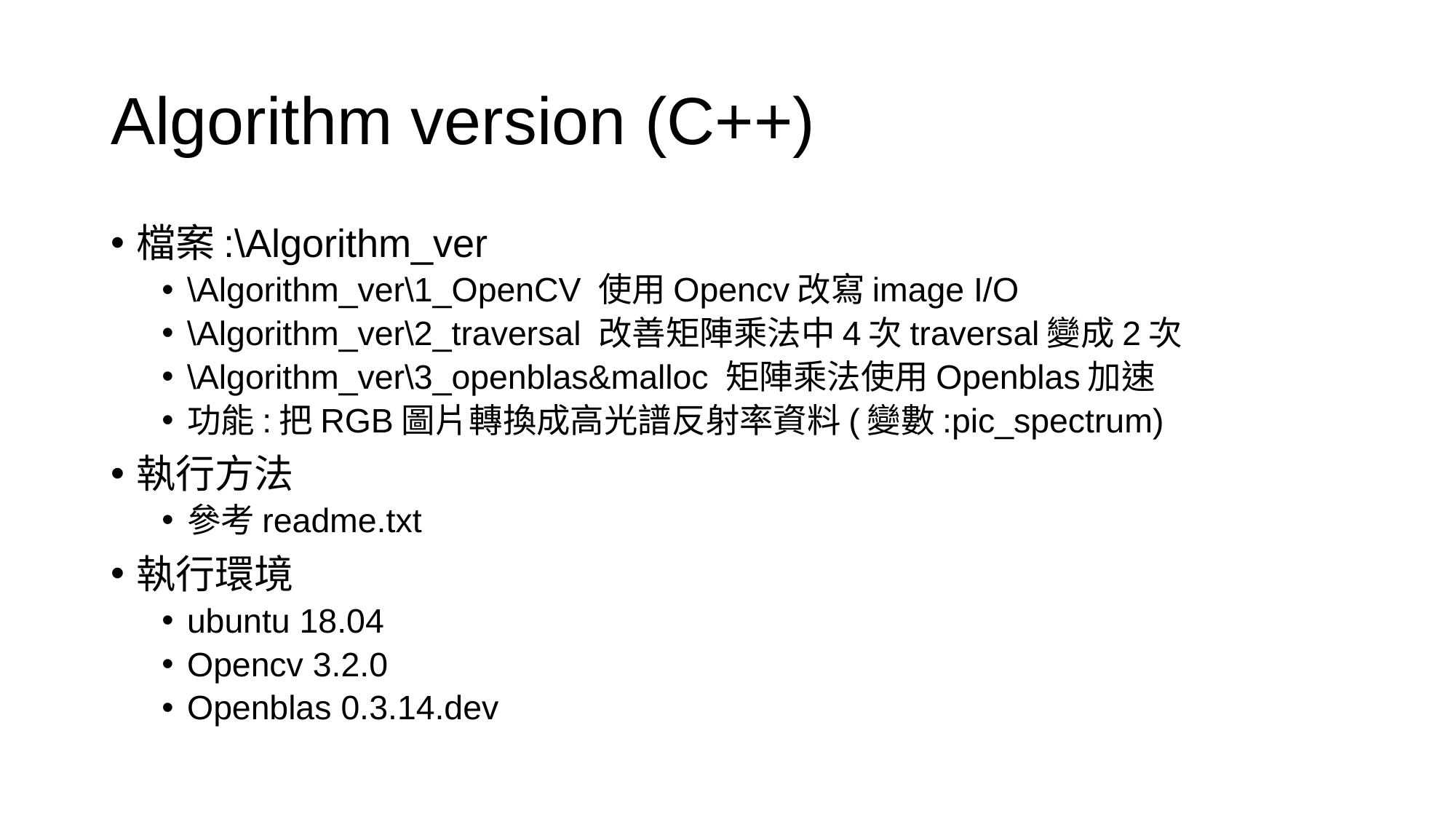

# Algorithm version (C++)
檔案:\Algorithm_ver
\Algorithm_ver\1_OpenCV 使用Opencv改寫image I/O
\Algorithm_ver\2_traversal 改善矩陣乘法中4次traversal變成2次
\Algorithm_ver\3_openblas&malloc 矩陣乘法使用Openblas加速
功能:把RGB圖片轉換成高光譜反射率資料(變數:pic_spectrum)
執行方法
參考readme.txt
執行環境
ubuntu 18.04
Opencv 3.2.0
Openblas 0.3.14.dev